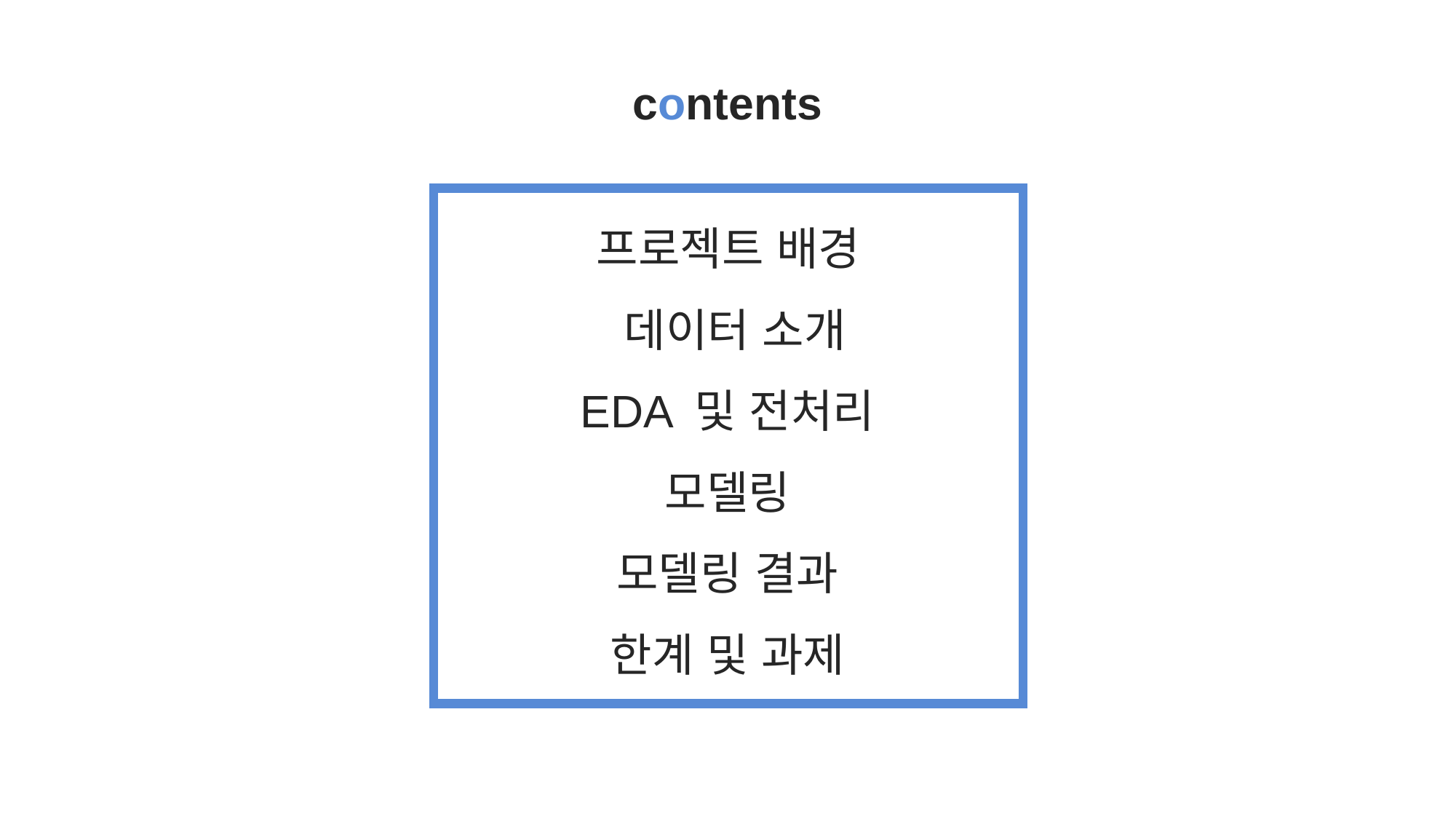

contents

프로젝트 배경
데이터 소개
EDA 및 전처리
모델링
모델링 결과
한계 및 과제